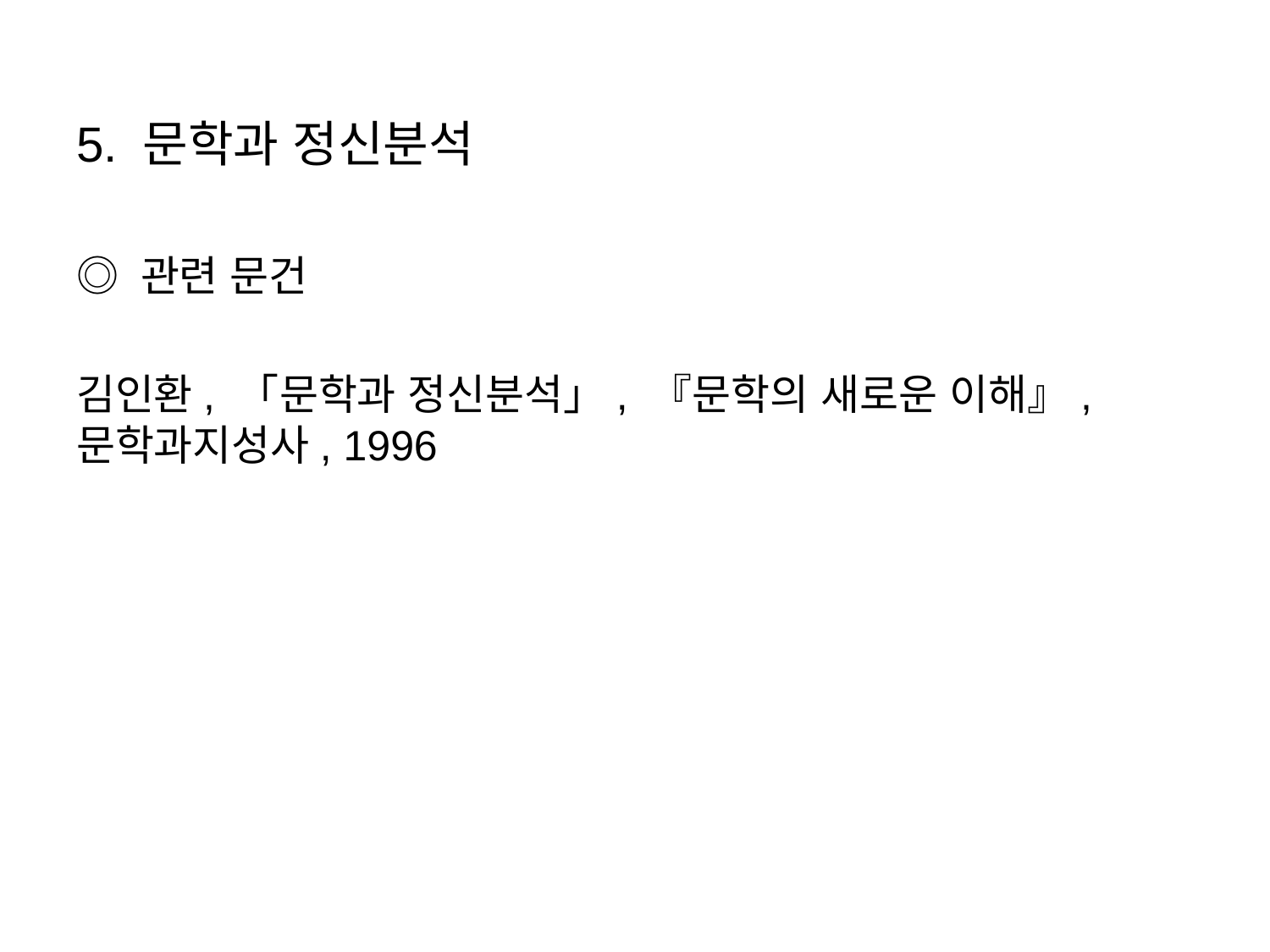

5. 문학과 정신분석

◎ 관련 문건

김인환, 「문학과 정신분석」, 『문학의 새로운 이해』, 문학과지성사, 1996